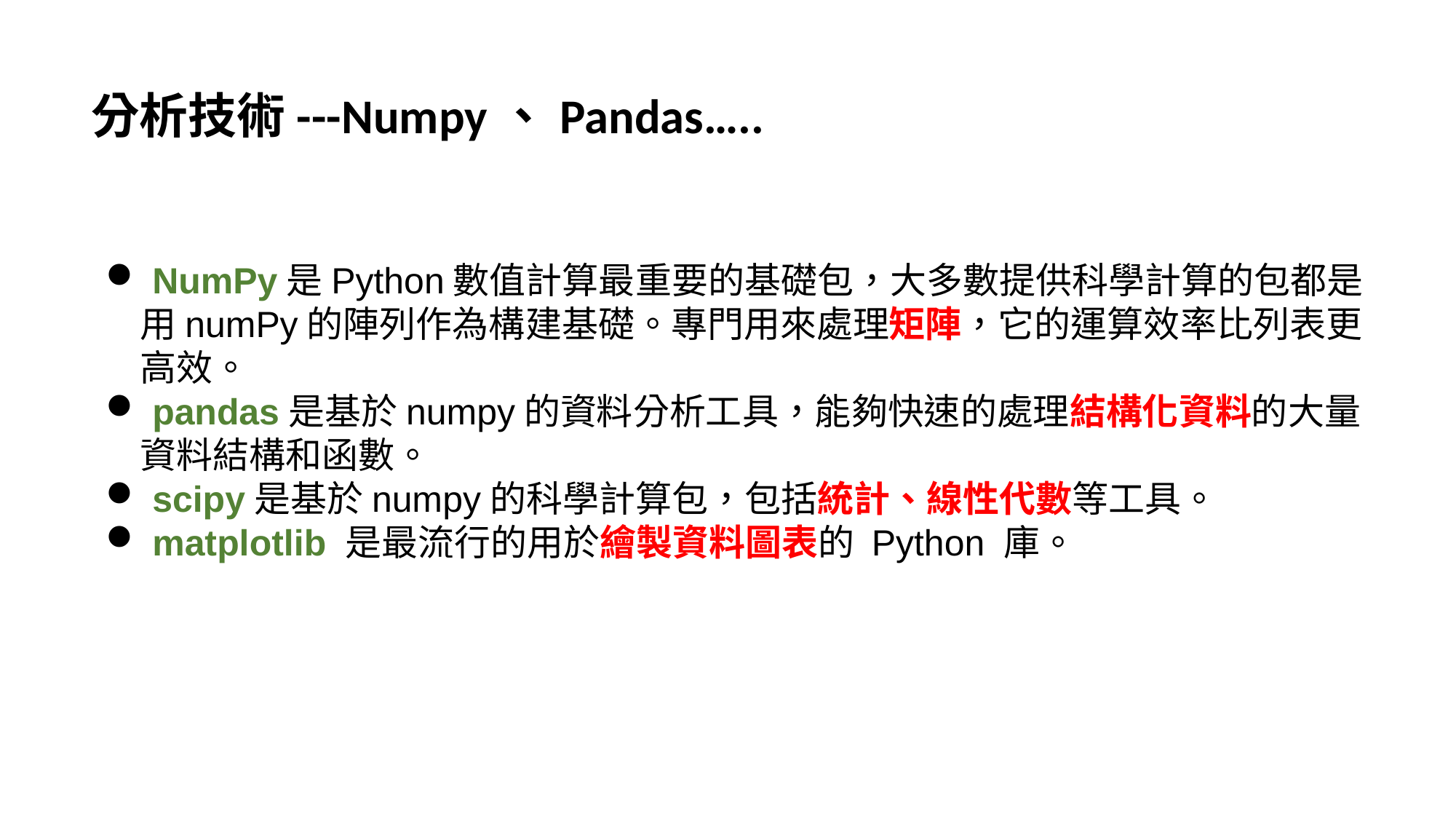

分析技術---Numpy、Pandas…..
 NumPy是Python數值計算最重要的基礎包，大多數提供科學計算的包都是用numPy的陣列作為構建基礎。專門用來處理矩陣，它的運算效率比列表更高效。
 pandas是基於numpy的資料分析工具，能夠快速的處理結構化資料的大量資料結構和函數。
 scipy是基於numpy的科學計算包，包括統計、線性代數等工具。
 matplotlib 是最流行的用於繪製資料圖表的 Python 庫。